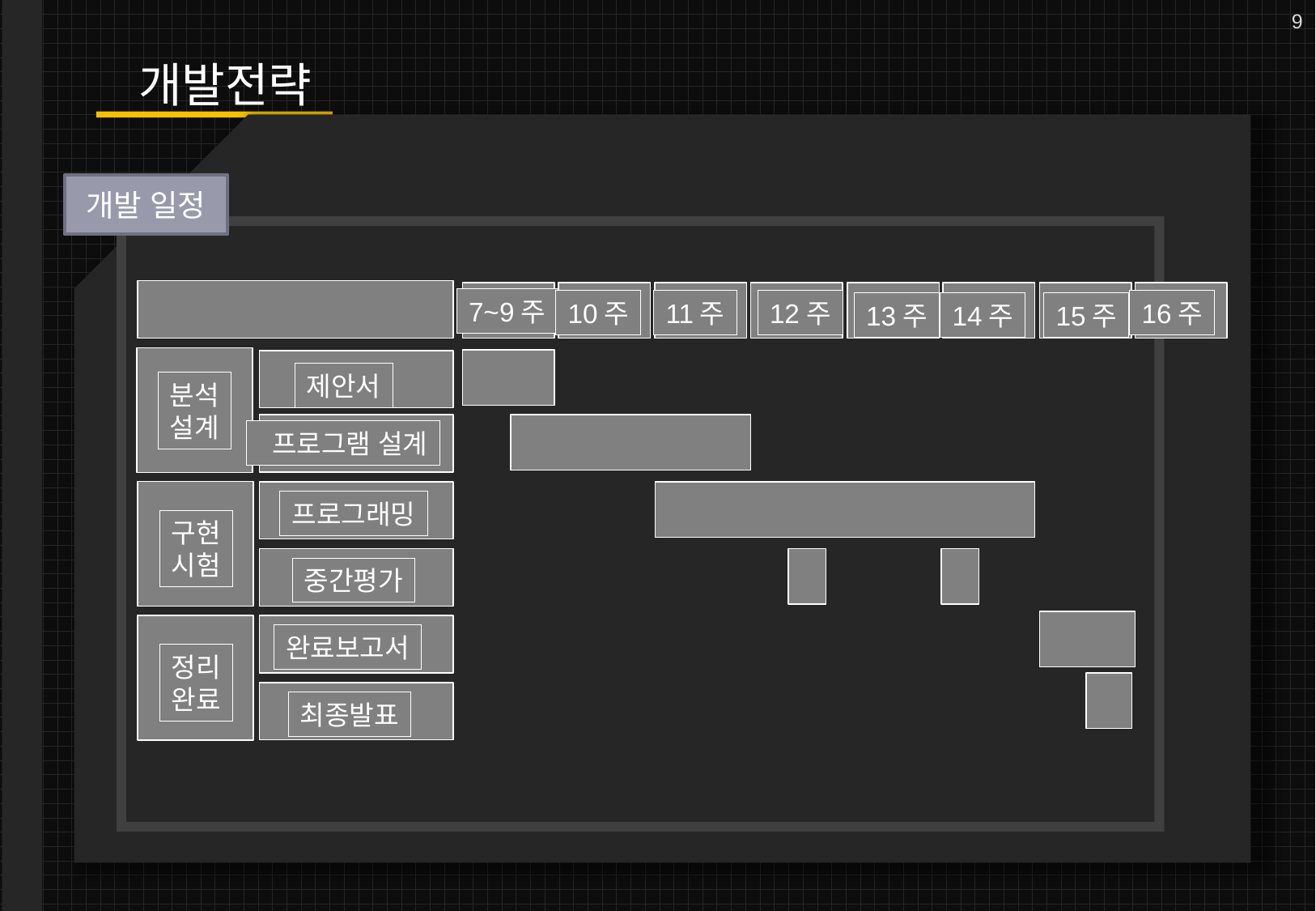

9
개발전략

개발 일정

7~9주
10주
11주
12주
16주
13주
15주
14주

제안서
분석
설계

 프로그램 설계

프로그래밍
구현
시험

중간평가

완료보고서
정리
완료

최종발표